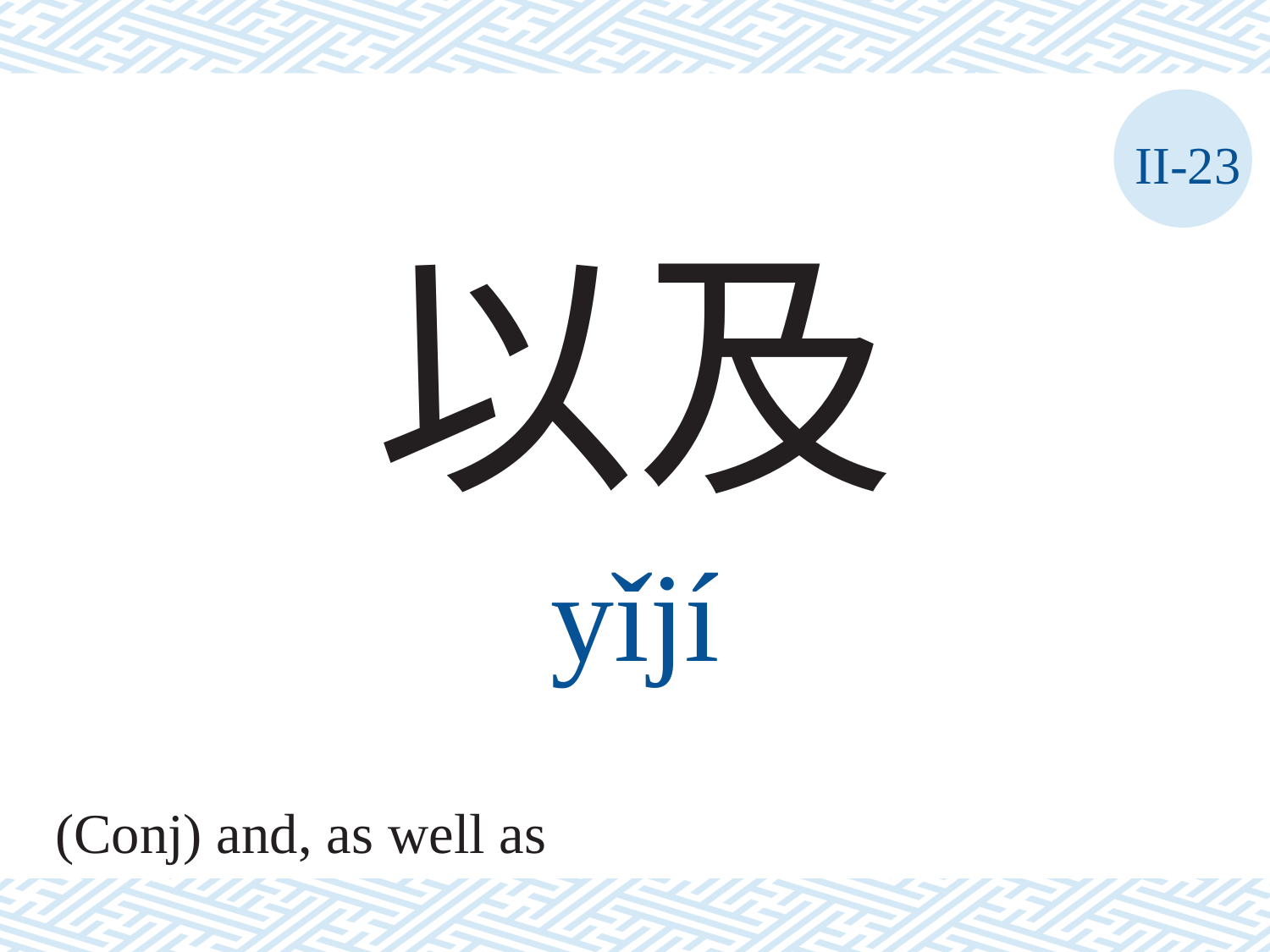

II-23
以及
yǐjí
(Conj) and, as well as